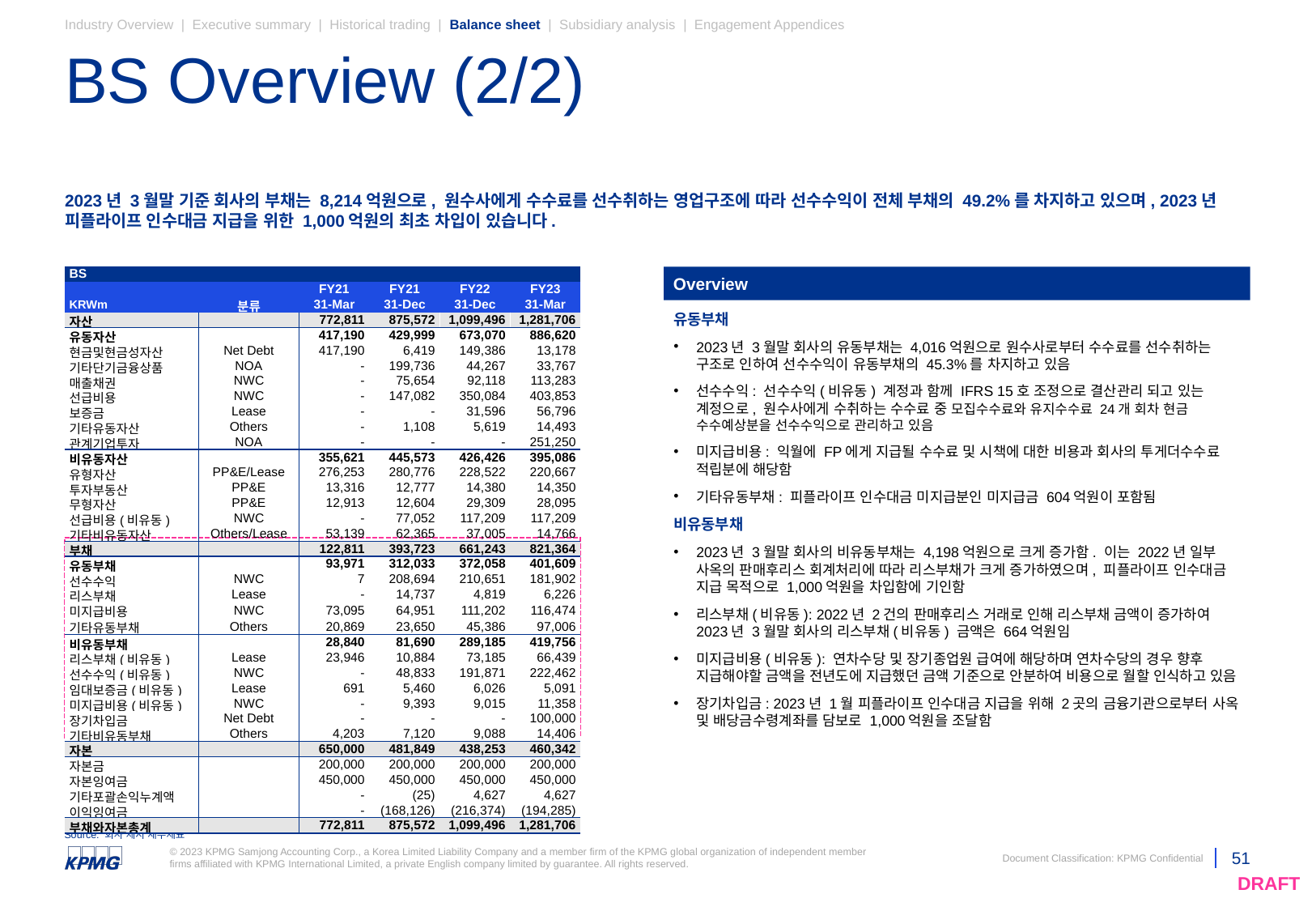

Industry Overview  |  Executive summary  |  Historical trading  |  Balance sheet  |  Subsidiary analysis  |  Engagement Appendices
# BS Overview (2/2)
2023년 3월말 기준 회사의 부채는 8,214억원으로, 원수사에게 수수료를 선수취하는 영업구조에 따라 선수수익이 전체 부채의 49.2%를 차지하고 있으며, 2023년 피플라이프 인수대금 지급을 위한 1,000억원의 최초 차입이 있습니다.
| BS |  |  |  |  |  |
| --- | --- | --- | --- | --- | --- |
|  |  | FY21 | FY21 | FY22 | FY23 |
| KRWm | 분류 | 31-Mar | 31-Dec | 31-Dec | 31-Mar |
| 자산 |  | 772,811 | 875,572 | 1,099,496 | 1,281,706 |
| 유동자산 |  | 417,190 | 429,999 | 673,070 | 886,620 |
| 현금및현금성자산 | Net Debt | 417,190 | 6,419 | 149,386 | 13,178 |
| 기타단기금융상품 | NOA | - | 199,736 | 44,267 | 33,767 |
| 매출채권 | NWC | - | 75,654 | 92,118 | 113,283 |
| 선급비용 | NWC | - | 147,082 | 350,084 | 403,853 |
| 보증금 | Lease | - | - | 31,596 | 56,796 |
| 기타유동자산 | Others | - | 1,108 | 5,619 | 14,493 |
| 관계기업투자 | NOA | - | - | - | 251,250 |
| 비유동자산 |  | 355,621 | 445,573 | 426,426 | 395,086 |
| 유형자산 | PP&E/Lease | 276,253 | 280,776 | 228,522 | 220,667 |
| 투자부동산 | PP&E | 13,316 | 12,777 | 14,380 | 14,350 |
| 무형자산 | PP&E | 12,913 | 12,604 | 29,309 | 28,095 |
| 선급비용(비유동) | NWC | - | 77,052 | 117,209 | 117,209 |
| 기타비유동자산 | Others/Lease | 53,139 | 62,365 | 37,005 | 14,766 |
| 부채 |  | 122,811 | 393,723 | 661,243 | 821,364 |
| 유동부채 |  | 93,971 | 312,033 | 372,058 | 401,609 |
| 선수수익 | NWC | 7 | 208,694 | 210,651 | 181,902 |
| 리스부채 | Lease | - | 14,737 | 4,819 | 6,226 |
| 미지급비용 | NWC | 73,095 | 64,951 | 111,202 | 116,474 |
| 기타유동부채 | Others | 20,869 | 23,650 | 45,386 | 97,006 |
| 비유동부채 |  | 28,840 | 81,690 | 289,185 | 419,756 |
| 리스부채(비유동) | Lease | 23,946 | 10,884 | 73,185 | 66,439 |
| 선수수익(비유동) | NWC | - | 48,833 | 191,871 | 222,462 |
| 임대보증금(비유동) | Lease | 691 | 5,460 | 6,026 | 5,091 |
| 미지급비용(비유동) | NWC | - | 9,393 | 9,015 | 11,358 |
| 장기차입금 | Net Debt | - | - | - | 100,000 |
| 기타비유동부채 | Others | 4,203 | 7,120 | 9,088 | 14,406 |
| 자본 |  | 650,000 | 481,849 | 438,253 | 460,342 |
| 자본금 |  | 200,000 | 200,000 | 200,000 | 200,000 |
| 자본잉여금 |  | 450,000 | 450,000 | 450,000 | 450,000 |
| 기타포괄손익누계액 |  | - | (25) | 4,627 | 4,627 |
| 이익잉여금 |  | - | (168,126) | (216,374) | (194,285) |
| 부채와자본총계 |  | 772,811 | 875,572 | 1,099,496 | 1,281,706 |
Overview
유동부채
2023년 3월말 회사의 유동부채는 4,016억원으로 원수사로부터 수수료를 선수취하는 구조로 인하여 선수수익이 유동부채의 45.3%를 차지하고 있음
선수수익: 선수수익(비유동) 계정과 함께 IFRS 15호 조정으로 결산관리 되고 있는 계정으로, 원수사에게 수취하는 수수료 중 모집수수료와 유지수수료 24개 회차 현금 수수예상분을 선수수익으로 관리하고 있음
미지급비용: 익월에 FP에게 지급될 수수료 및 시책에 대한 비용과 회사의 투게더수수료 적립분에 해당함
기타유동부채: 피플라이프 인수대금 미지급분인 미지급금 604억원이 포함됨
비유동부채
2023년 3월말 회사의 비유동부채는 4,198억원으로 크게 증가함. 이는 2022년 일부 사옥의 판매후리스 회계처리에 따라 리스부채가 크게 증가하였으며, 피플라이프 인수대금 지급 목적으로 1,000억원을 차입함에 기인함
리스부채(비유동): 2022년 2건의 판매후리스 거래로 인해 리스부채 금액이 증가하여 2023년 3월말 회사의 리스부채(비유동) 금액은 664억원임
미지급비용(비유동): 연차수당 및 장기종업원 급여에 해당하며 연차수당의 경우 향후 지급해야할 금액을 전년도에 지급했던 금액 기준으로 안분하여 비용으로 월할 인식하고 있음
장기차입금: 2023년 1월 피플라이프 인수대금 지급을 위해 2곳의 금융기관으로부터 사옥 및 배당금수령계좌를 담보로 1,000억원을 조달함

Source: 회사 제시 재무제표